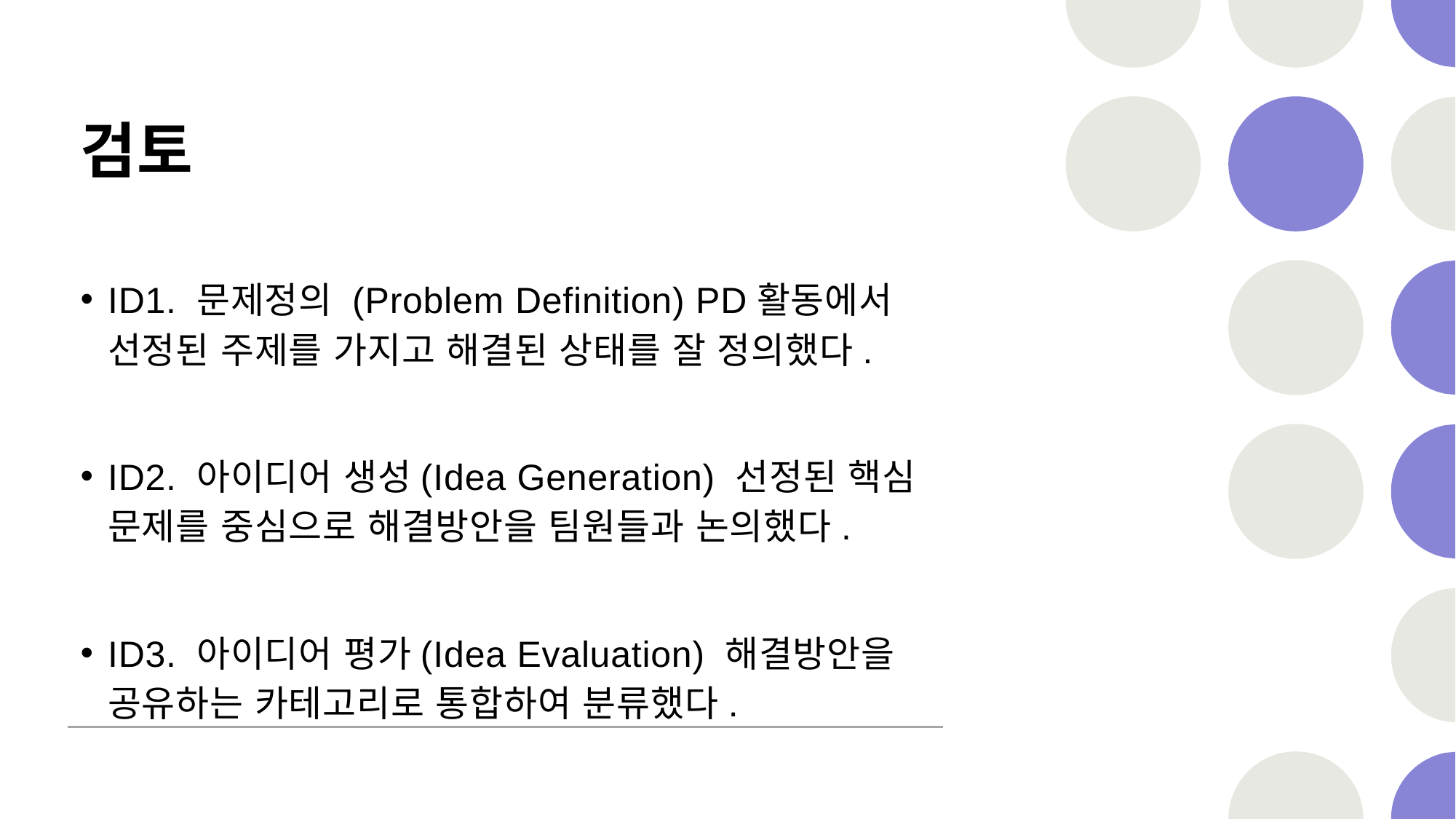

# 검토
ID1. 문제정의 (Problem Definition) PD활동에서 선정된 주제를 가지고 해결된 상태를 잘 정의했다.

ID2. 아이디어 생성(Idea Generation) 선정된 핵심 문제를 중심으로 해결방안을 팀원들과 논의했다.

ID3. 아이디어 평가(Idea Evaluation) 해결방안을 공유하는 카테고리로 통합하여 분류했다.